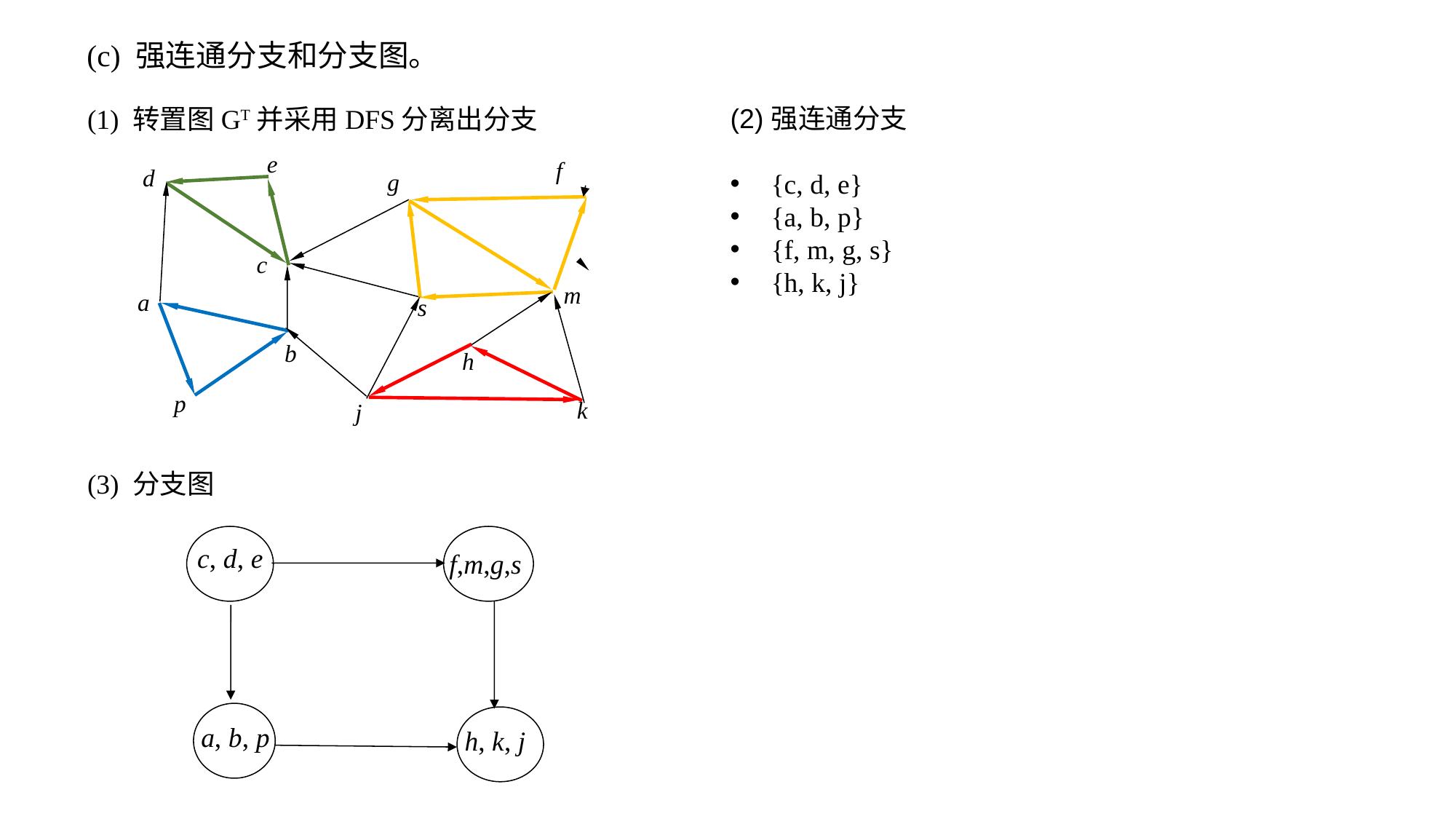

(c) 强连通分支和分支图。
强连通分支

{c, d, e}
{a, b, p}
{f, m, g, s}
{h, k, j}
(1) 转置图GT并采用DFS分离出分支
e
f
d
g

c

m

a
s

b
h

p

k
j

(3) 分支图

 c, d, e
f,m,g,s

a, b, p
h, k, j